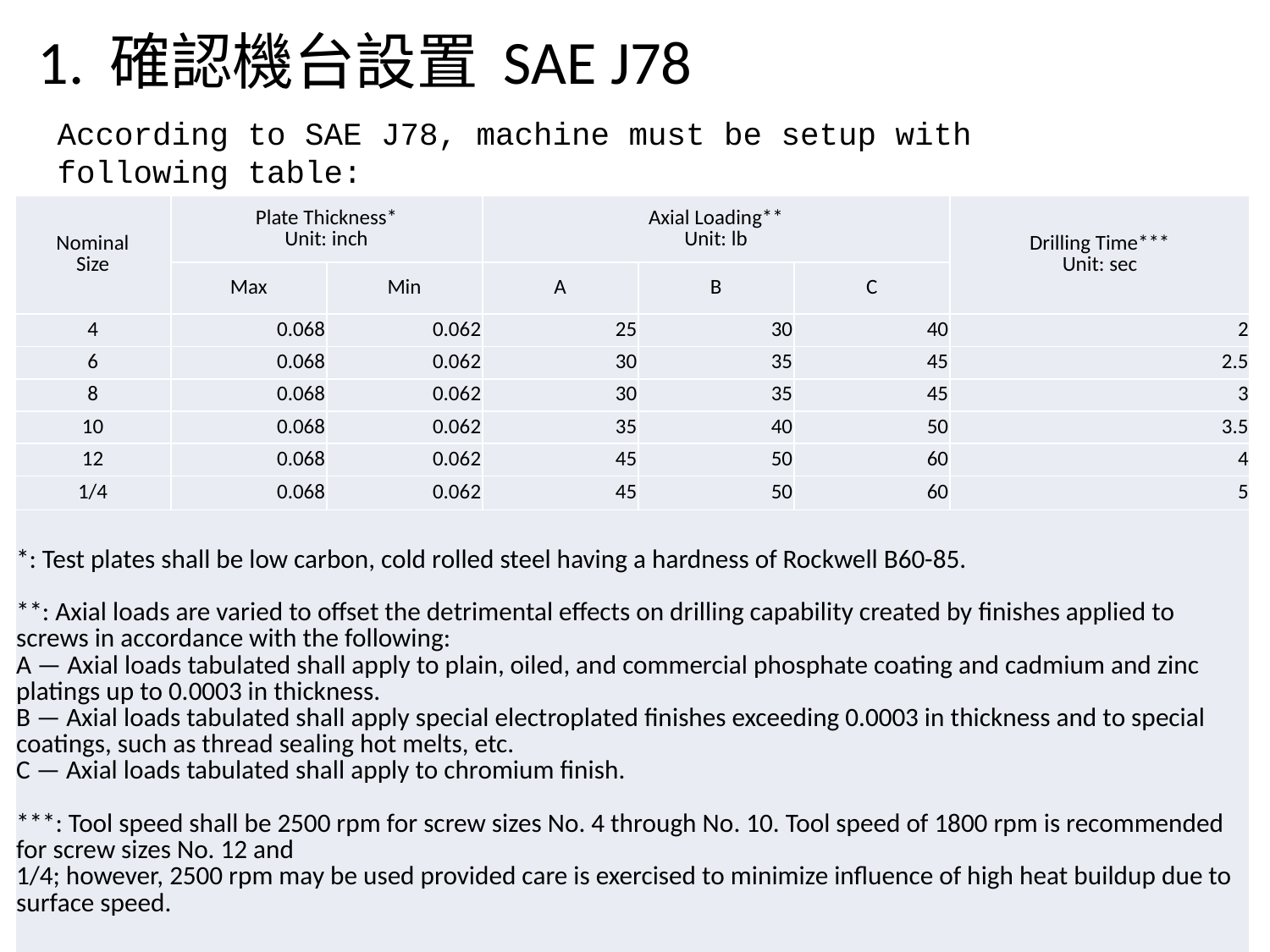

# 1. 確認機台設置 SAE J78
According to SAE J78, machine must be setup with following table:
| Nominal Size | Plate Thickness\* Unit: inch |  | Axial Loading\*\* Unit: lb |  |  | Drilling Time\*\*\* Unit: sec |
| --- | --- | --- | --- | --- | --- | --- |
|  | Max | Min | A | B | C |  |
| 4 | 0.068 | 0.062 | 25 | 30 | 40 | 2 |
| 6 | 0.068 | 0.062 | 30 | 35 | 45 | 2.5 |
| 8 | 0.068 | 0.062 | 30 | 35 | 45 | 3 |
| 10 | 0.068 | 0.062 | 35 | 40 | 50 | 3.5 |
| 12 | 0.068 | 0.062 | 45 | 50 | 60 | 4 |
| 1/4 | 0.068 | 0.062 | 45 | 50 | 60 | 5 |
| \*: Test plates shall be low carbon, cold rolled steel having a hardness of Rockwell B60-85. \*\*: Axial loads are varied to offset the detrimental effects on drilling capability created by finishes applied to screws in accordance with the following: A — Axial loads tabulated shall apply to plain, oiled, and commercial phosphate coating and cadmium and zinc platings up to 0.0003 in thickness. B — Axial loads tabulated shall apply special electroplated finishes exceeding 0.0003 in thickness and to special coatings, such as thread sealing hot melts, etc. C — Axial loads tabulated shall apply to chromium finish. \*\*\*: Tool speed shall be 2500 rpm for screw sizes No. 4 through No. 10. Tool speed of 1800 rpm is recommended for screw sizes No. 12 and 1/4; however, 2500 rpm may be used provided care is exercised to minimize influence of high heat buildup due to surface speed. |  |  |  |  |  |  |